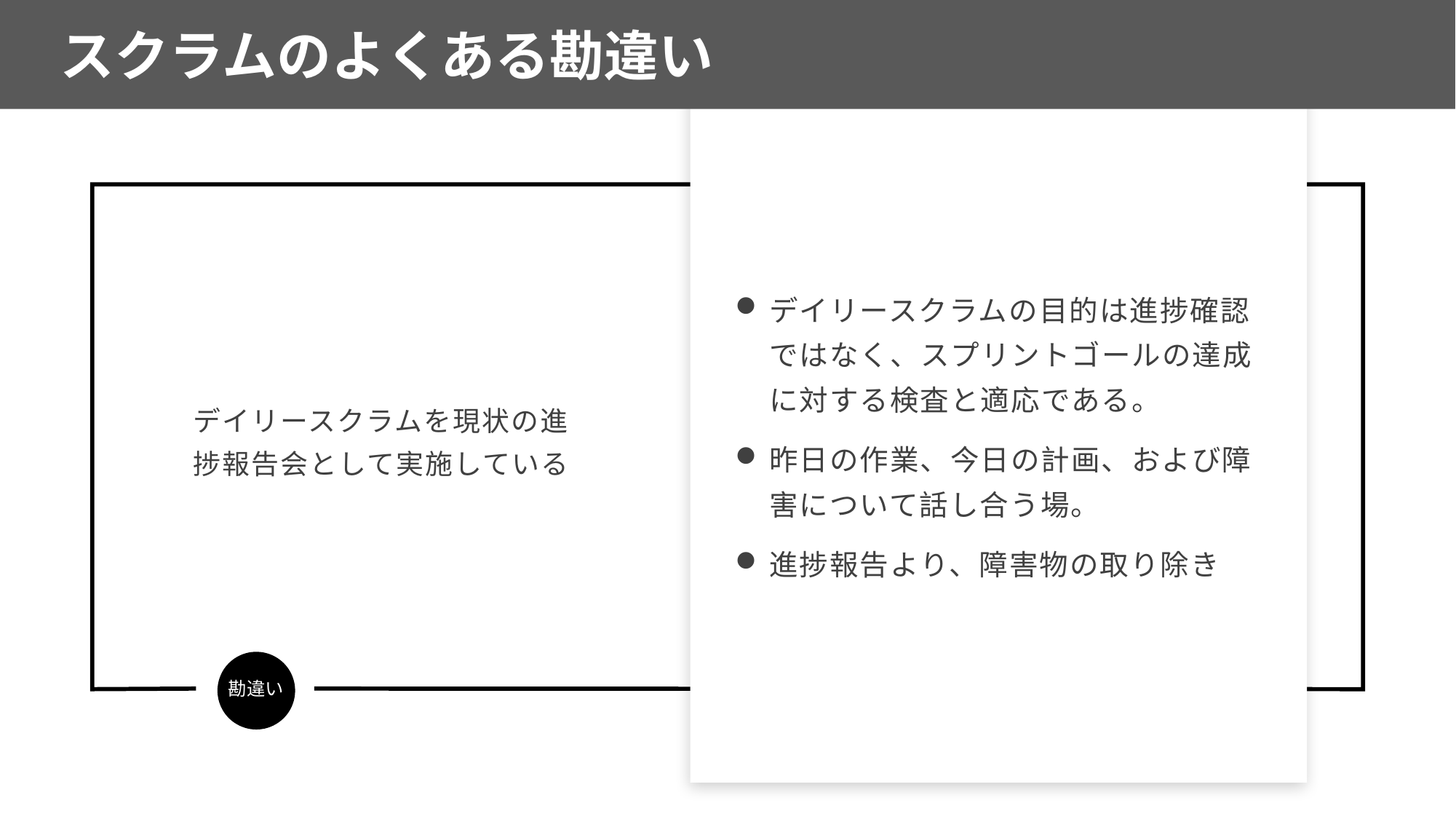

スクラムのよくある勘違い

デイリースクラムの目的は進捗確認ではなく、スプリントゴールの達成に対する検査と適応である。
昨日の作業、今日の計画、および障害について話し合う場。
進捗報告より、障害物の取り除き

デイリースクラムを現状の進捗報告会として実施している

勘違い